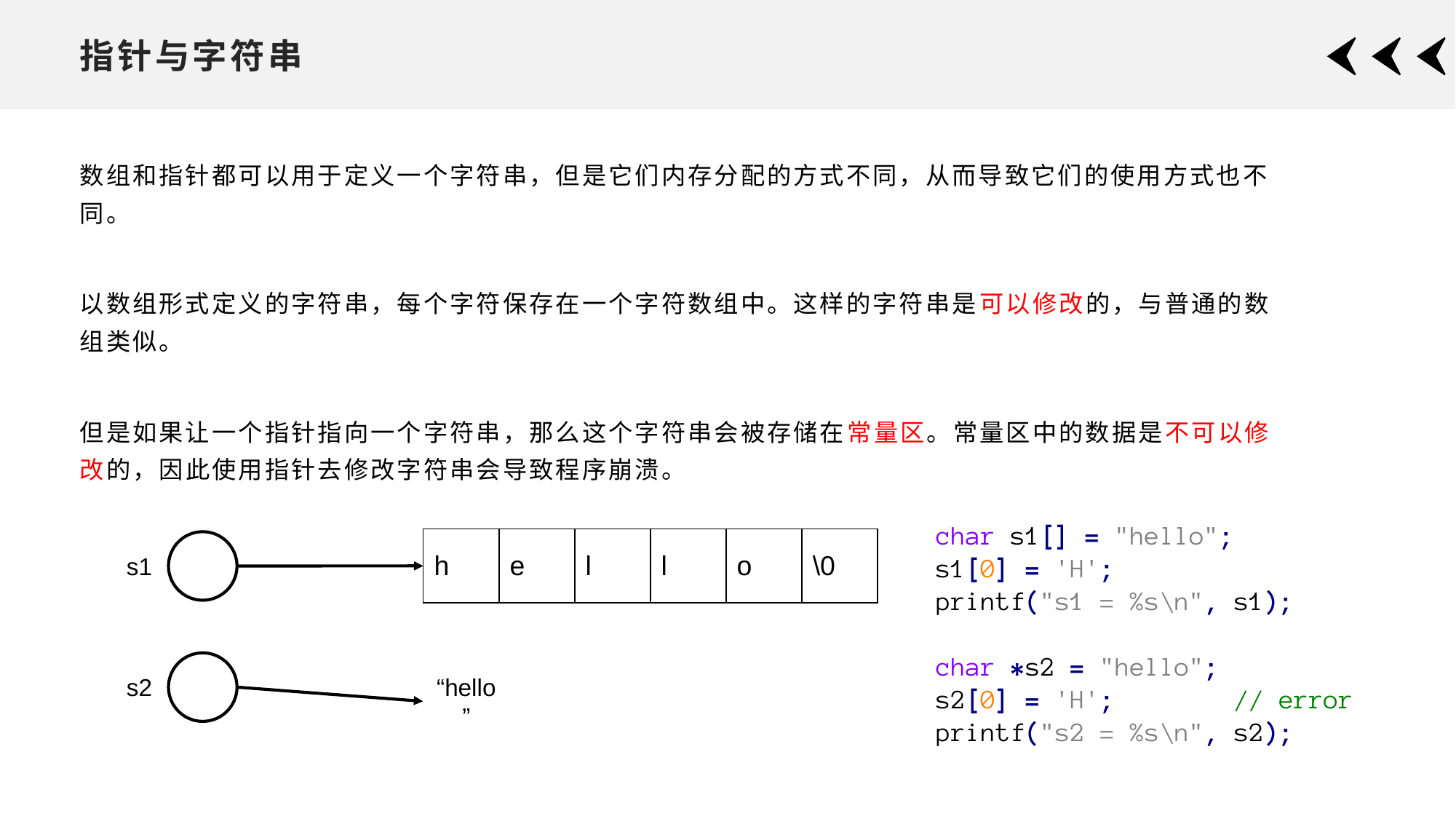

# 指针与字符串
数组和指针都可以用于定义一个字符串，但是它们内存分配的方式不同，从而导致它们的使用方式也不同。
以数组形式定义的字符串，每个字符保存在一个字符数组中。这样的字符串是可以修改的，与普通的数组类似。
但是如果让一个指针指向一个字符串，那么这个字符串会被存储在常量区。常量区中的数据是不可以修改的，因此使用指针去修改字符串会导致程序崩溃。
char s1[] = "hello";
s1[0] = 'H';
printf("s1 = %s\n", s1);

char *s2 = "hello";
s2[0] = 'H';        // error
printf("s2 = %s\n", s2);
| h | e | l | l | o | \0 |
| --- | --- | --- | --- | --- | --- |

s1

“hello”
s2